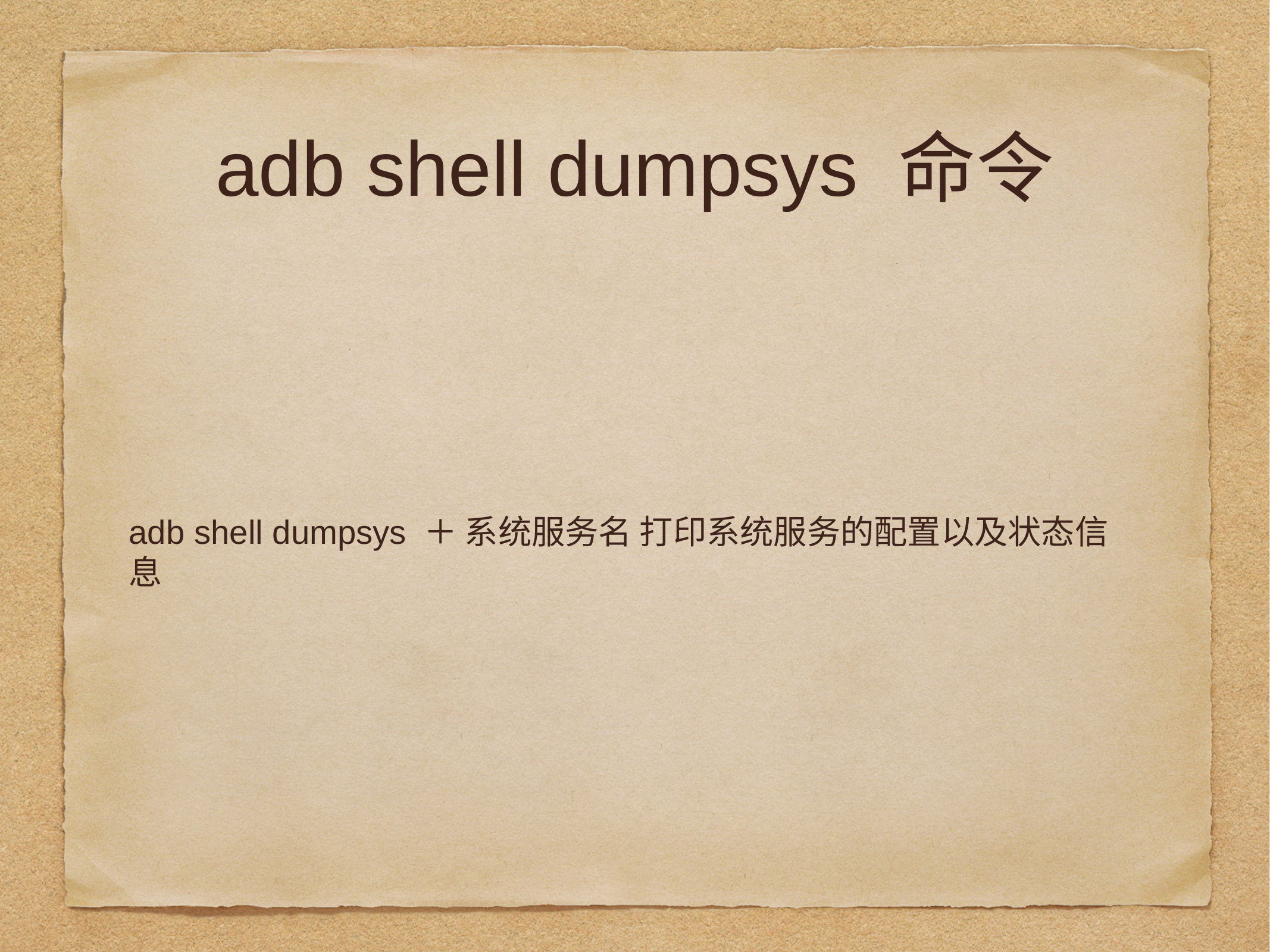

# adb shell dumpsys 命令
adb shell dumpsys ＋ 系统服务名 打印系统服务的配置以及状态信息